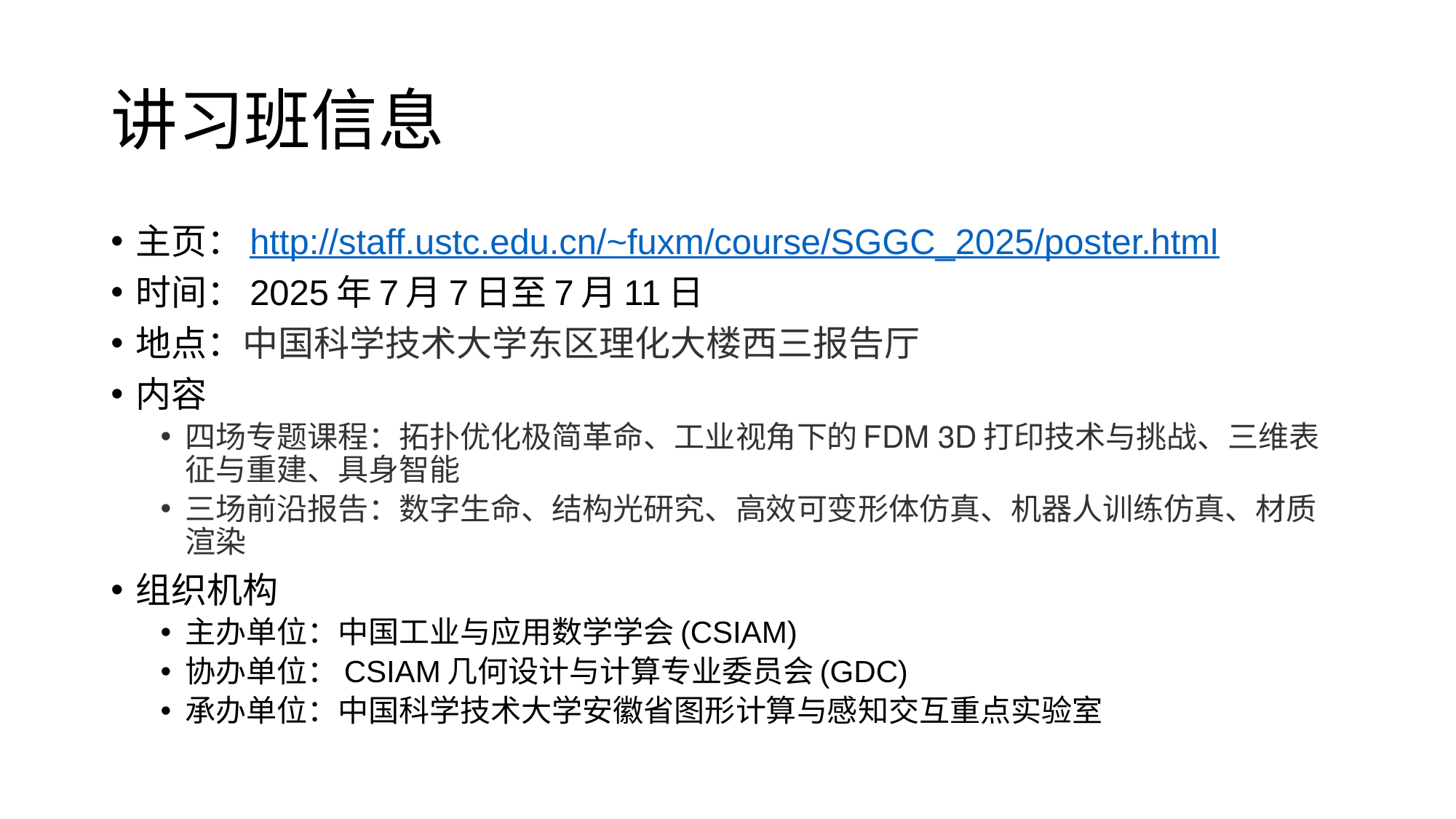

# 讲习班信息
主页：http://staff.ustc.edu.cn/~fuxm/course/SGGC_2025/poster.html
时间：2025年7月7日至7月11日
地点：中国科学技术大学东区理化大楼西三报告厅
内容
四场专题课程：拓扑优化极简革命、工业视角下的FDM 3D打印技术与挑战、三维表征与重建、具身智能
三场前沿报告：数字生命、结构光研究、高效可变形体仿真、机器人训练仿真、材质渲染
组织机构
主办单位：中国工业与应用数学学会(CSIAM)
协办单位：CSIAM几何设计与计算专业委员会(GDC)
承办单位：中国科学技术大学安徽省图形计算与感知交互重点实验室